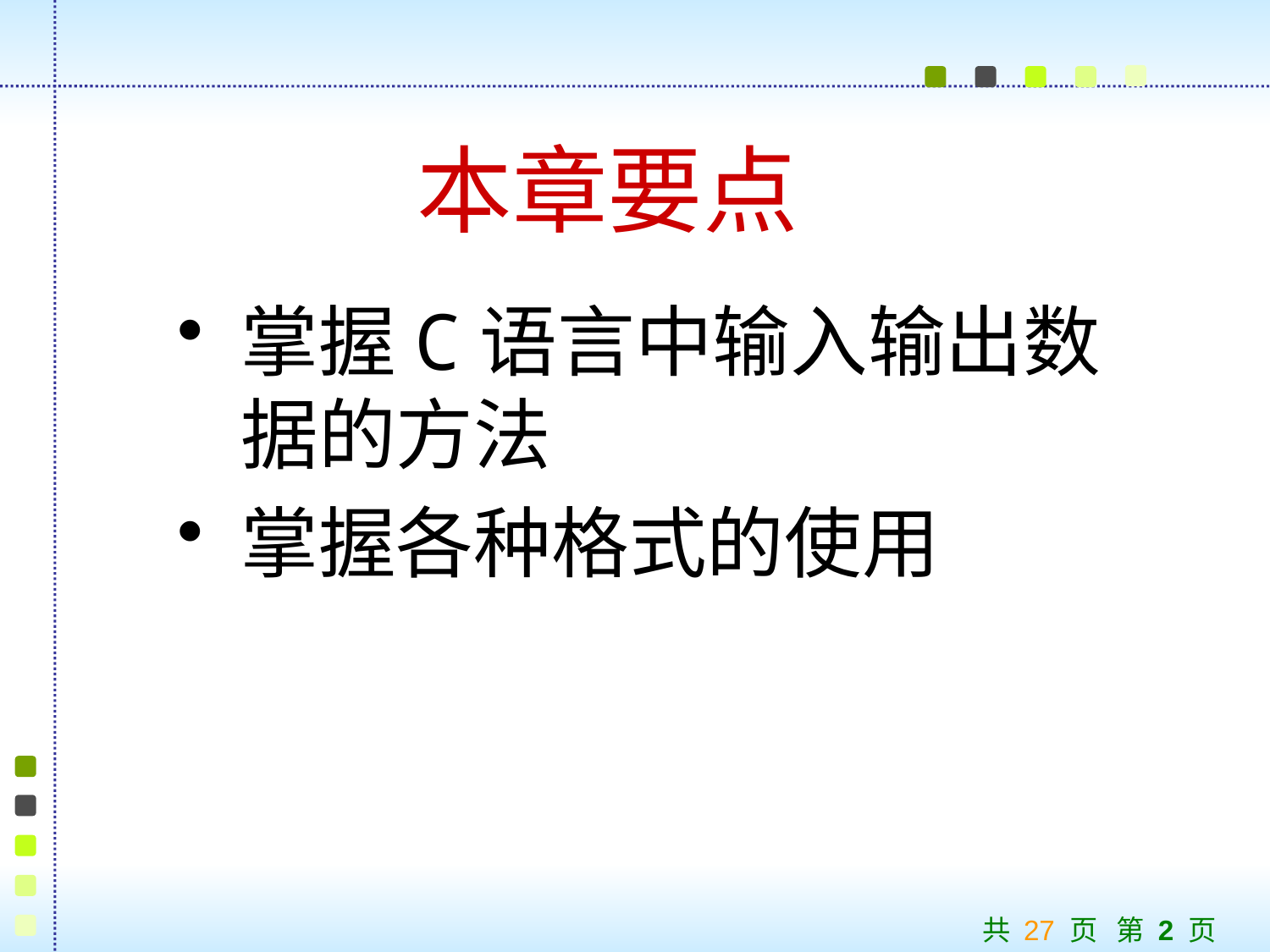

本章要点
掌握C语言中输入输出数据的方法
掌握各种格式的使用

共 27 页   第 2 页